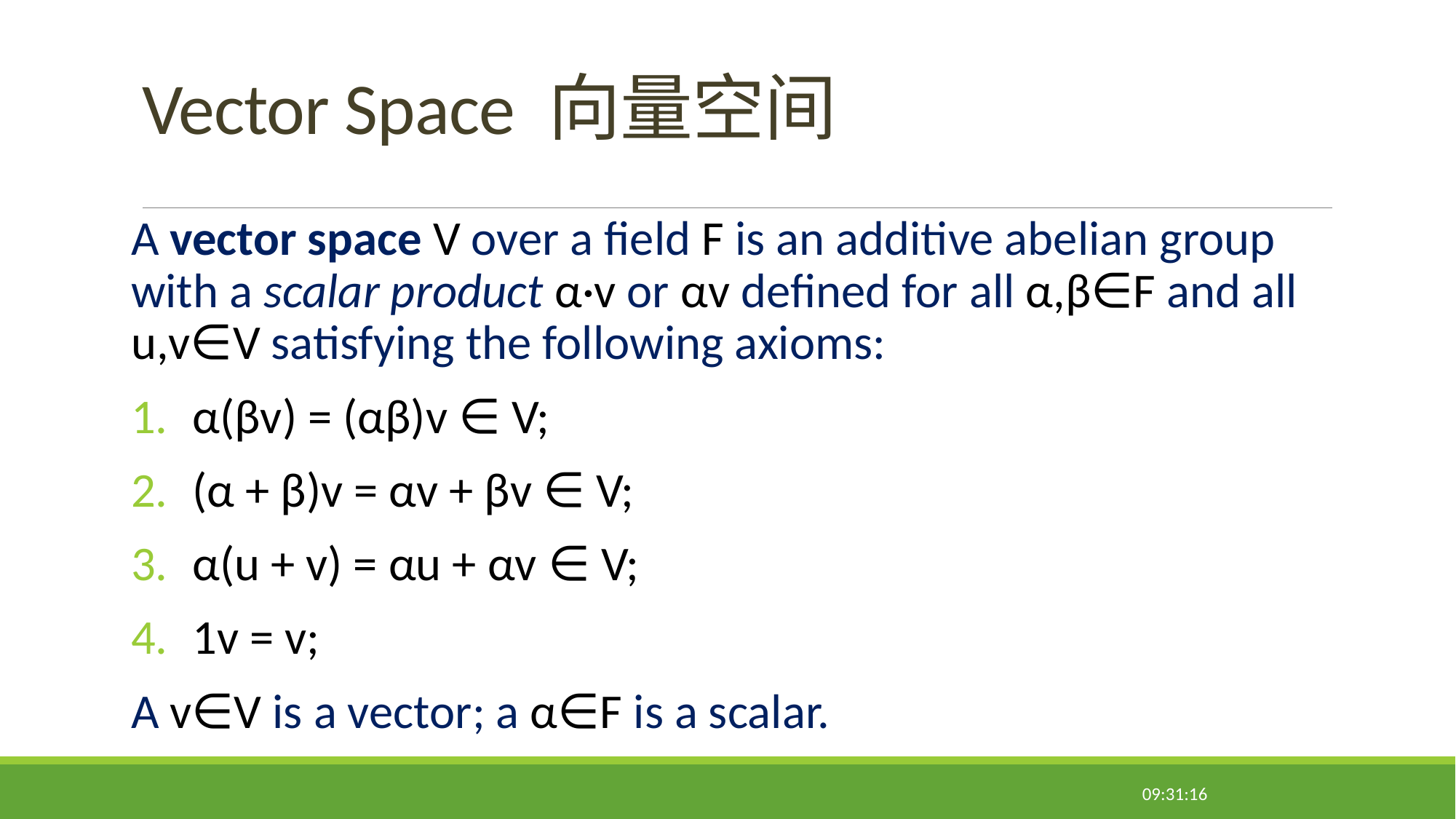

# Vector Space 向量空间
A vector space V over a field F is an additive abelian group with a scalar product α·v or αv defined for all α,β∈F and all u,v∈V satisfying the following axioms:
α(βv) = (αβ)v ∈ V;
(α + β)v = αv + βv ∈ V;
α(u + v) = αu + αv ∈ V;
1v = v;
A v∈V is a vector; a α∈F is a scalar.
09:31:16